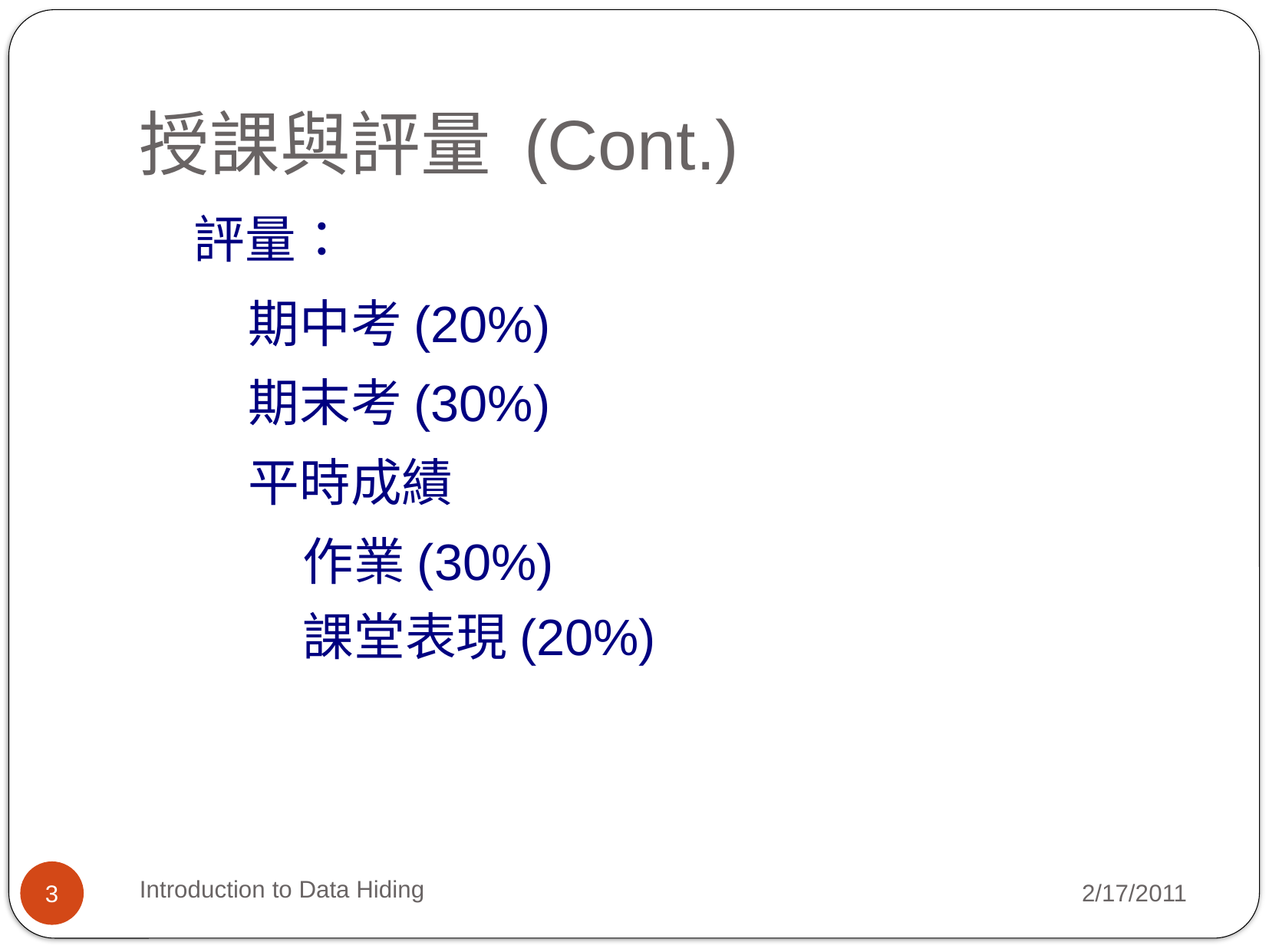

# 授課與評量 (Cont.)
評量：
期中考(20%)
期末考(30%)
平時成績
作業(30%)
課堂表現(20%)
Introduction to Data Hiding
2/17/2011
3